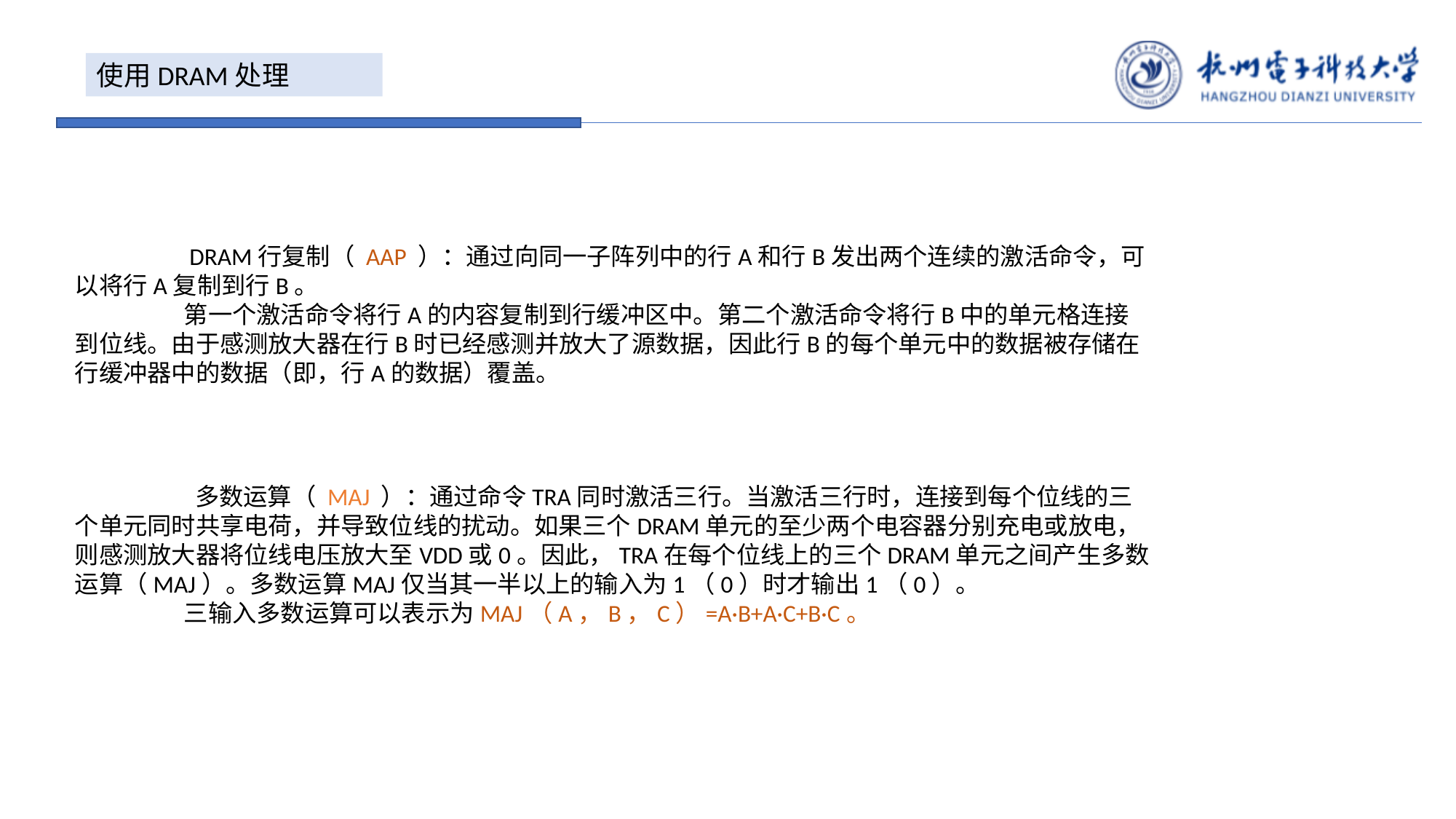

使用DRAM处理
	 DRAM行复制（ AAP ）：通过向同一子阵列中的行A和行B发出两个连续的激活命令，可以将行A复制到行B。
	第一个激活命令将行A的内容复制到行缓冲区中。第二个激活命令将行B中的单元格连接到位线。由于感测放大器在行B时已经感测并放大了源数据，因此行B的每个单元中的数据被存储在行缓冲器中的数据（即，行A的数据）覆盖。
	 多数运算（ MAJ ）：通过命令TRA同时激活三行。当激活三行时，连接到每个位线的三个单元同时共享电荷，并导致位线的扰动。如果三个DRAM单元的至少两个电容器分别充电或放电，则感测放大器将位线电压放大至VDD或0。因此，TRA在每个位线上的三个DRAM单元之间产生多数运算（MAJ）。多数运算MAJ仅当其一半以上的输入为1（0）时才输出1（0）。
	三输入多数运算可以表示为MAJ（A，B，C）=A·B+A·C+B·C。